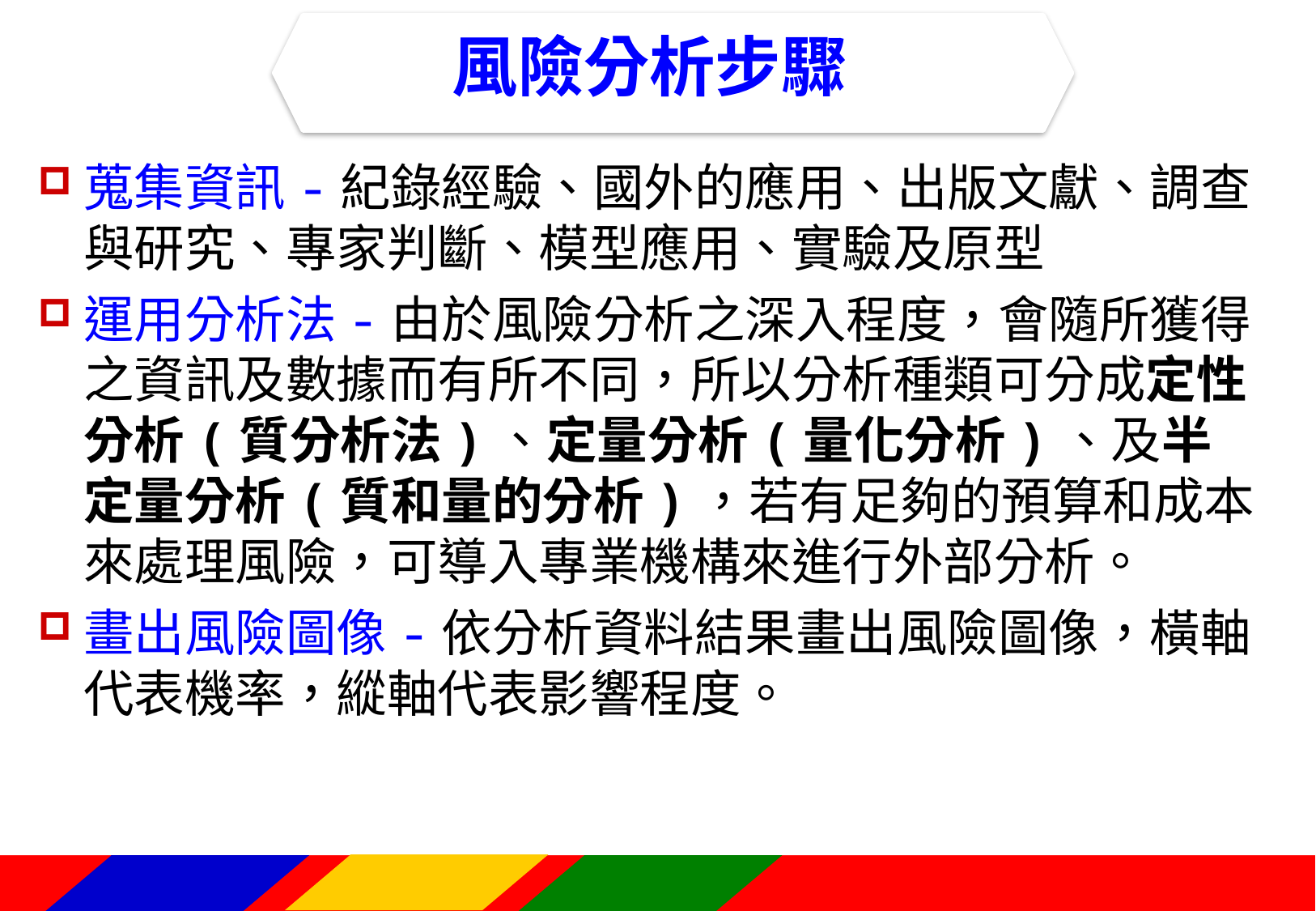

風險分析步驟
蒐集資訊-紀錄經驗、國外的應用、出版文獻、調查與研究、專家判斷、模型應用、實驗及原型
運用分析法-由於風險分析之深入程度，會隨所獲得之資訊及數據而有所不同，所以分析種類可分成定性分析(質分析法)、定量分析(量化分析)、及半定量分析(質和量的分析)，若有足夠的預算和成本來處理風險，可導入專業機構來進行外部分析。
畫出風險圖像-依分析資料結果畫出風險圖像，橫軸代表機率，縱軸代表影響程度。

66